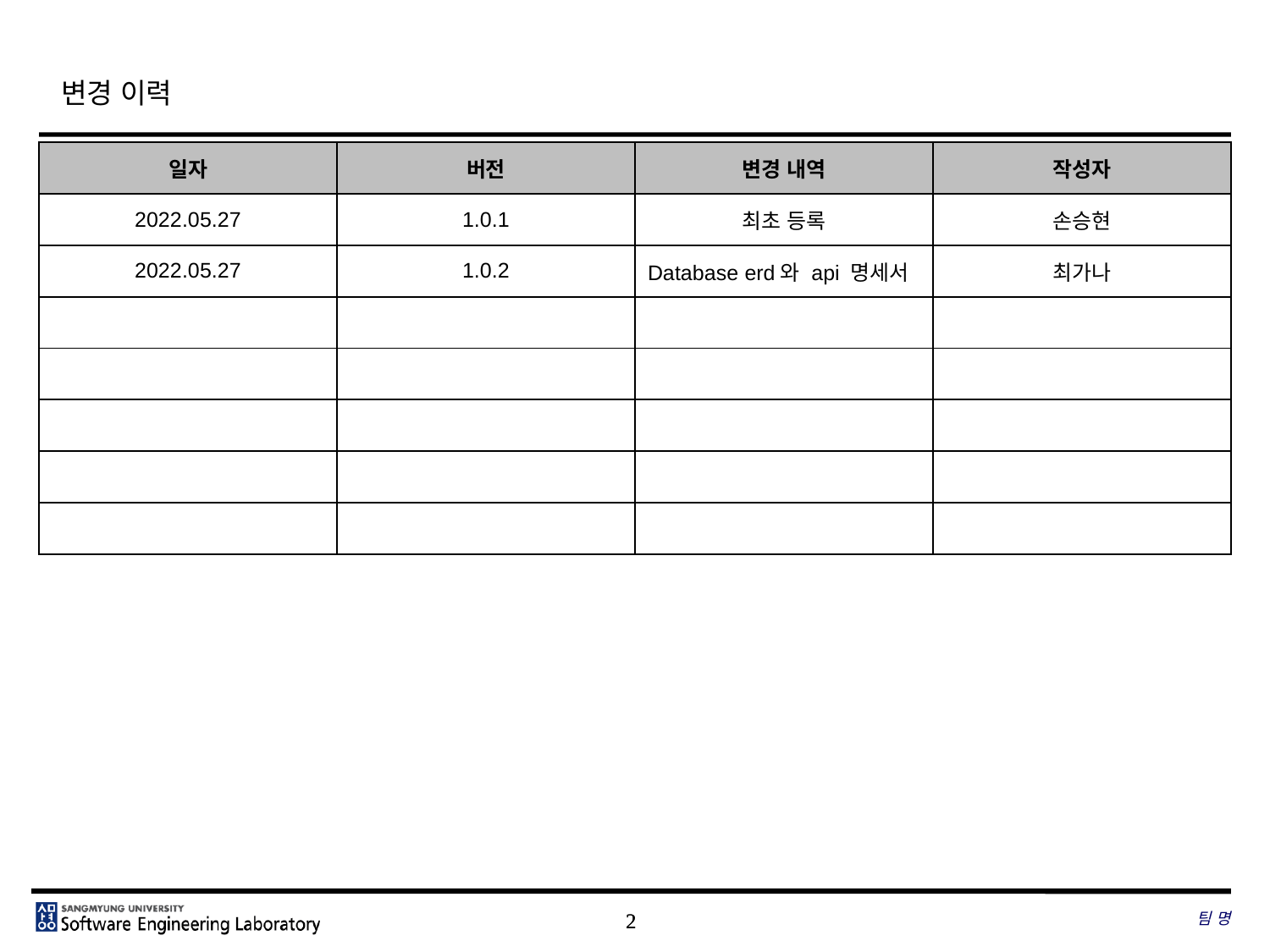

# 변경 이력
| 일자 | 버전 | 변경 내역 | 작성자 |
| --- | --- | --- | --- |
| 2022.05.27 | 1.0.1 | 최초 등록 | 손승현 |
| 2022.05.27 | 1.0.2 | Database erd와 api 명세서 | 최가나 |
|  |  |  |  |
|  |  |  |  |
|  |  |  |  |
|  |  |  |  |
|  |  |  |  |
팀 명